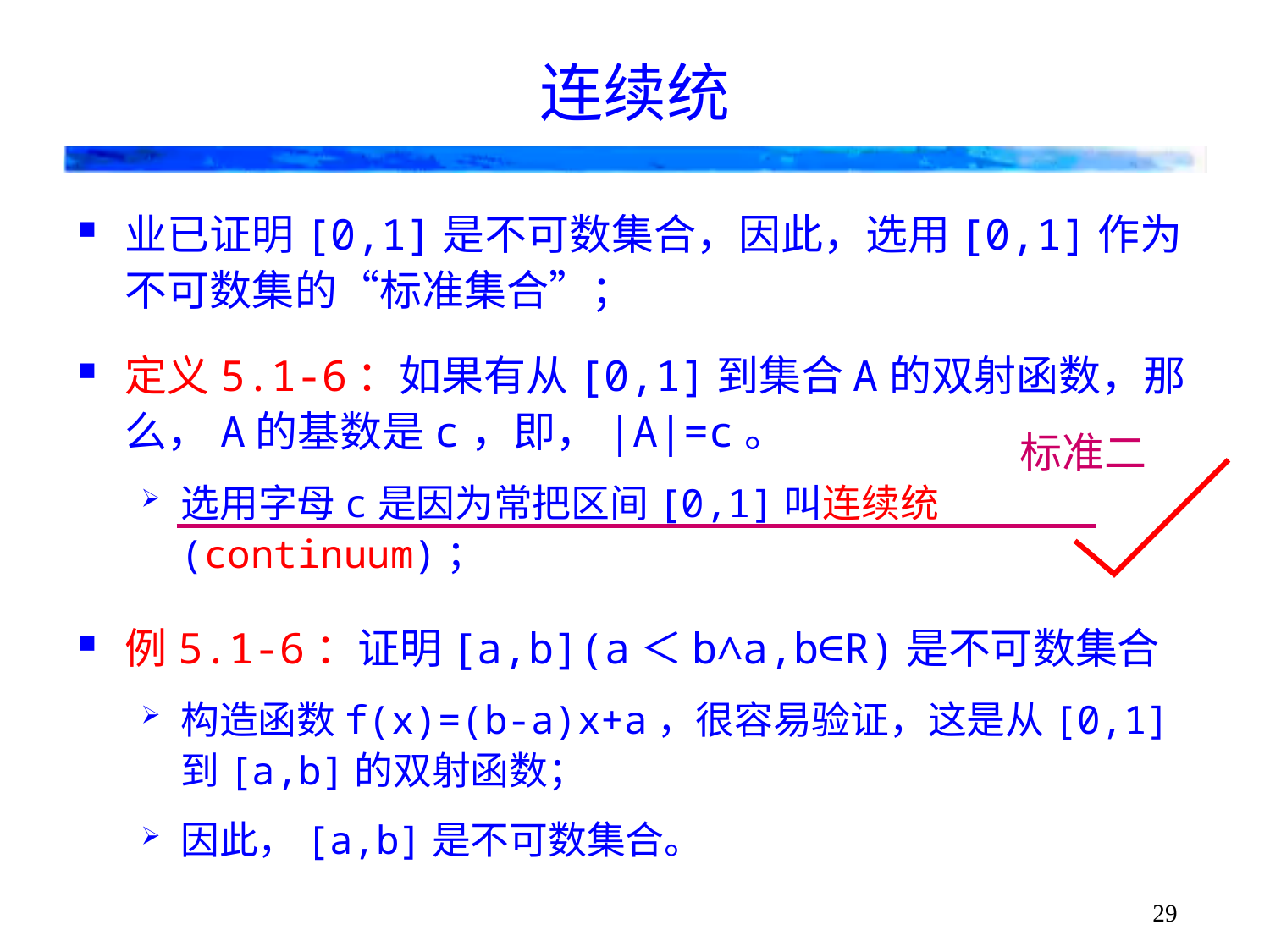

# 连续统
业已证明[0,1]是不可数集合，因此，选用[0,1]作为不可数集的“标准集合”；
定义5.1-6：如果有从[0,1]到集合A的双射函数，那么，A的基数是c，即，|A|=c。
选用字母c是因为常把区间[0,1]叫连续统(continuum)；
例5.1-6：证明[a,b](a＜b∧a,b∈R)是不可数集合
构造函数f(x)=(b-a)x+a，很容易验证，这是从[0,1]到[a,b]的双射函数；
因此，[a,b]是不可数集合。
标准二
29